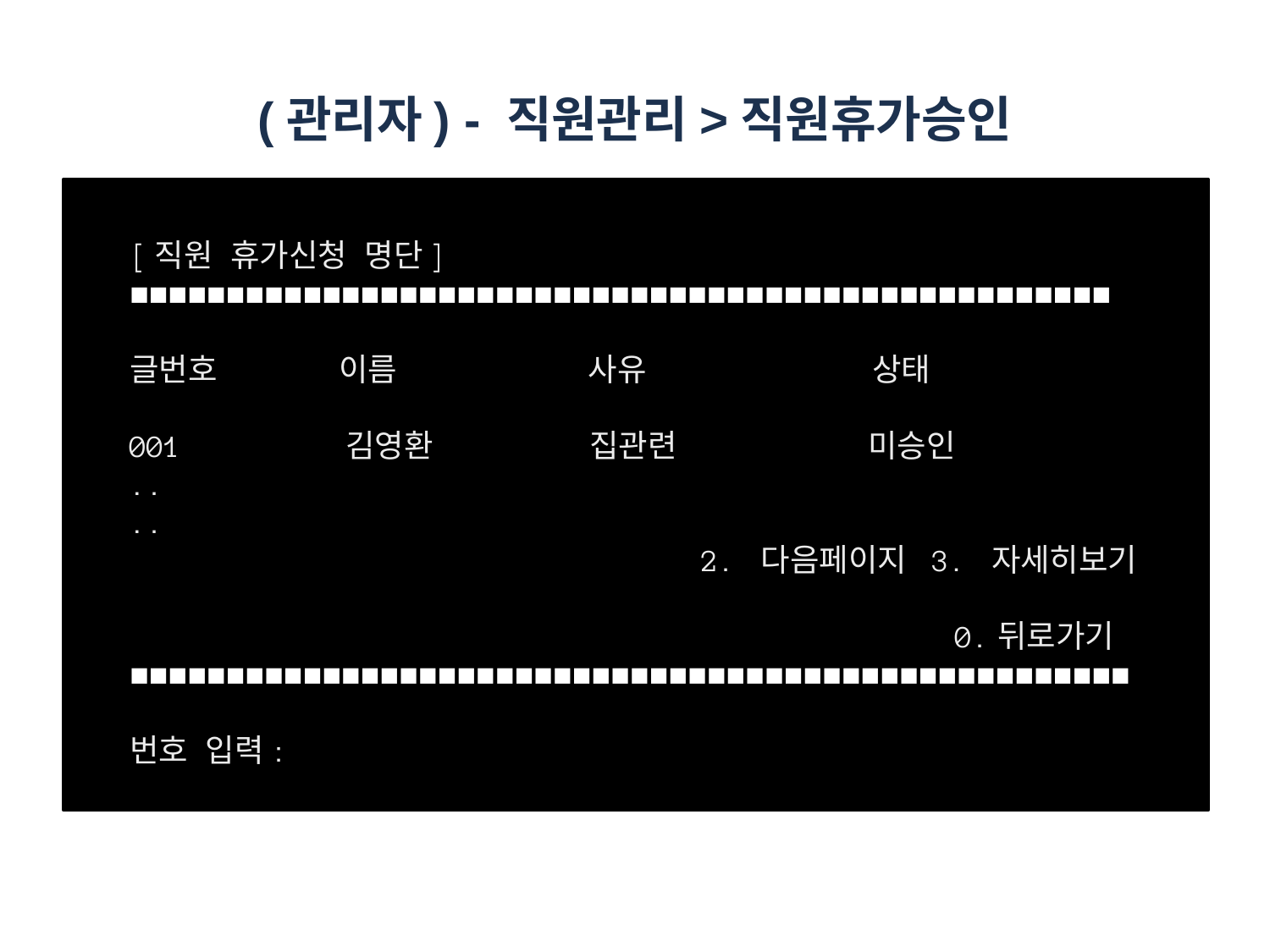

# (관리자) - 직원관리>직원휴가승인

[직원 휴가신청 명단]
■■■■■■■■■■■■■■■■■■■■■■■■■■■■■■■■■■■■■■■■■■■■■■■■■■■

글번호       이름           사유             상태

001         김영환         집관련           미승인
..
..
2. 다음페이지 3. 자세히보기

0.뒤로가기
■■■■■■■■■■■■■■■■■■■■■■■■■■■■■■■■■■■■■■■■■■■■■■■■■■■■

번호 입력: